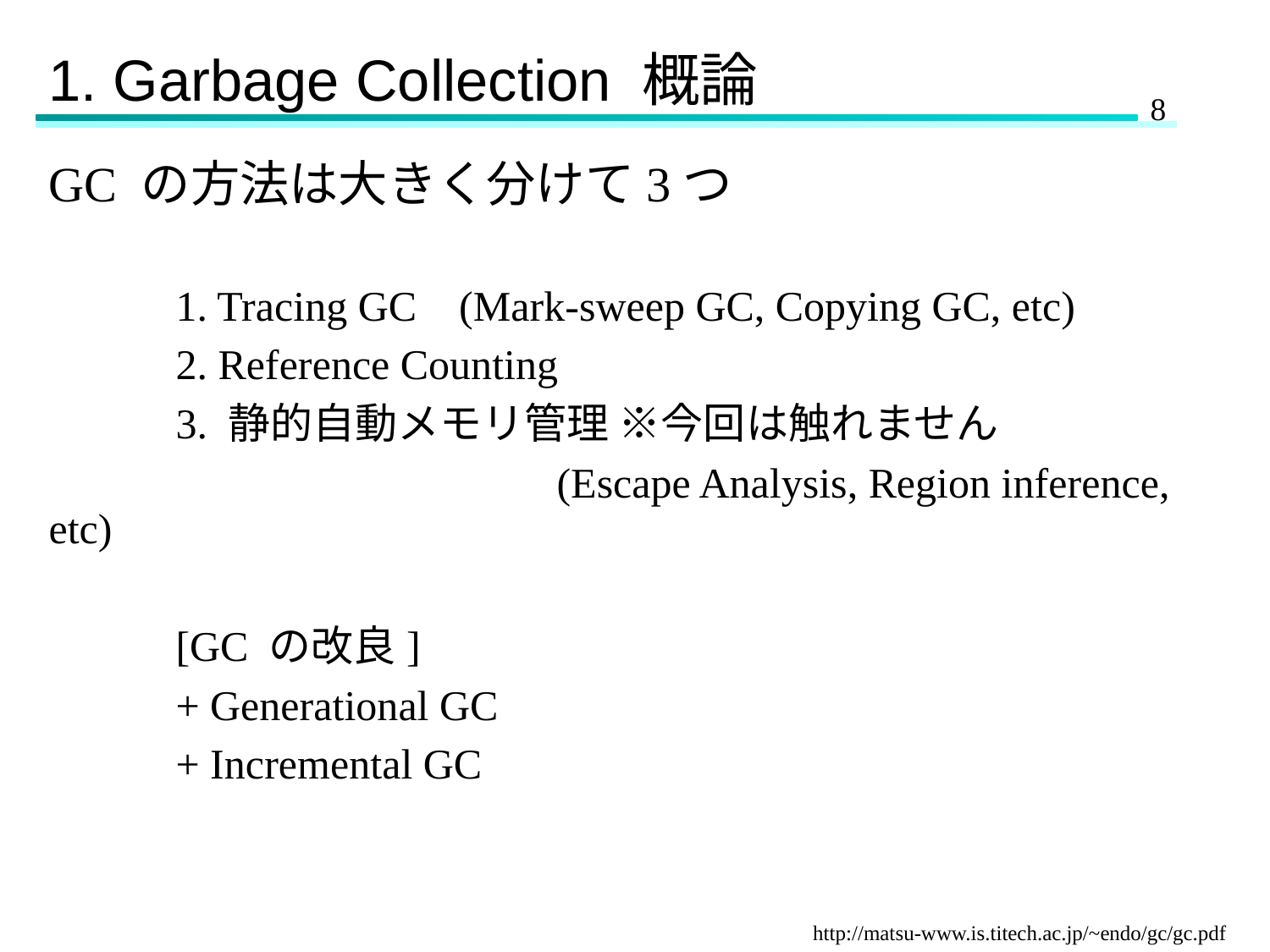

# 1. Garbage Collection 概論
GC の方法は大きく分けて3つ

	1. Tracing GC    (Mark-sweep GC, Copying GC, etc)
	2. Reference Counting
	3. 静的自動メモリ管理 ※今回は触れません
	　　			(Escape Analysis, Region inference, etc)

	[GC の改良]
	+ Generational GC
	+ Incremental GC
http://matsu-www.is.titech.ac.jp/~endo/gc/gc.pdf